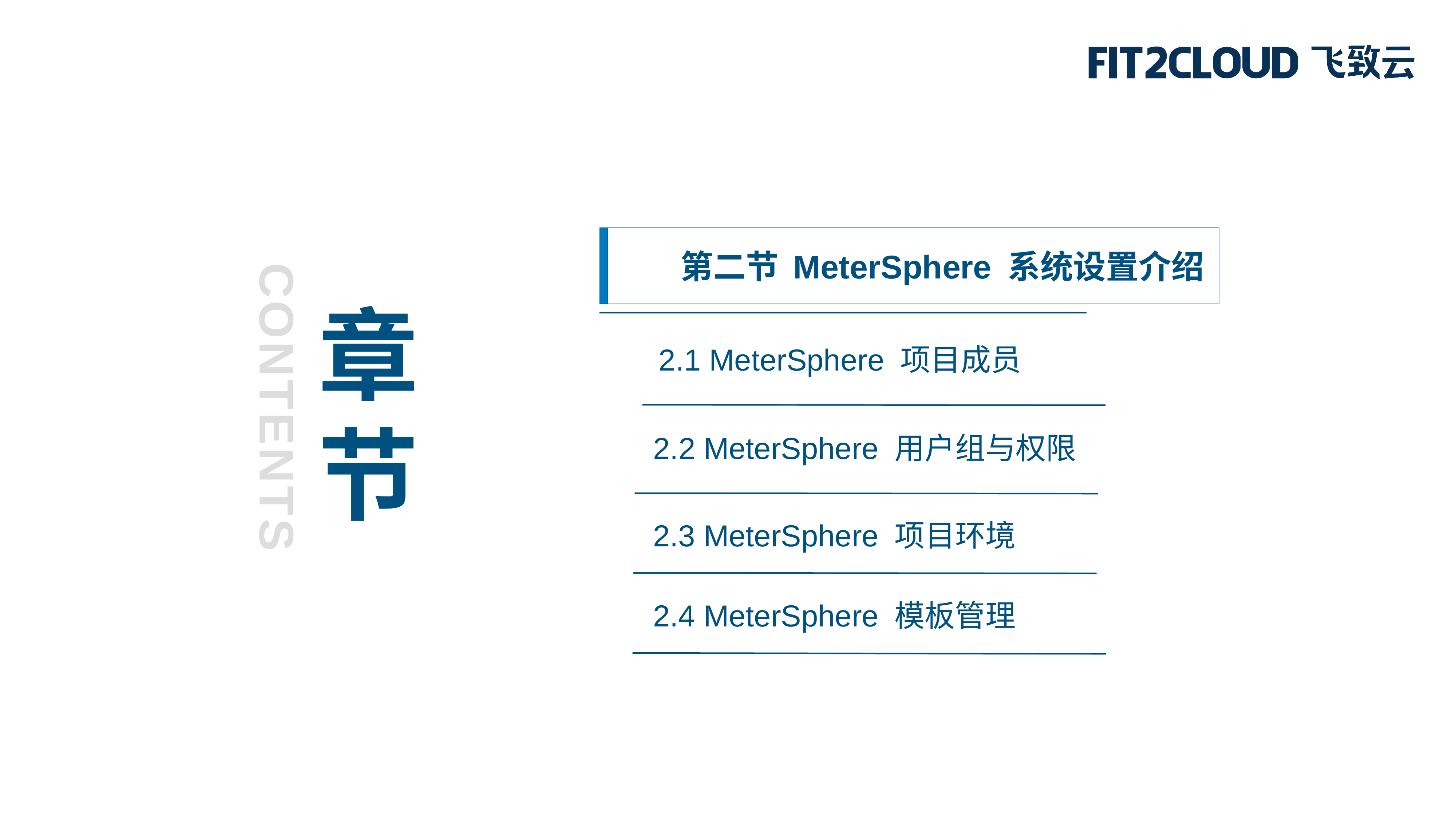

第二节 MeterSphere 系统设置介绍

章
节

2.1 MeterSphere 项目成员
CONTENTS

2.2 MeterSphere 用户组与权限

2.3 MeterSphere 项目环境

2.4 MeterSphere 模板管理